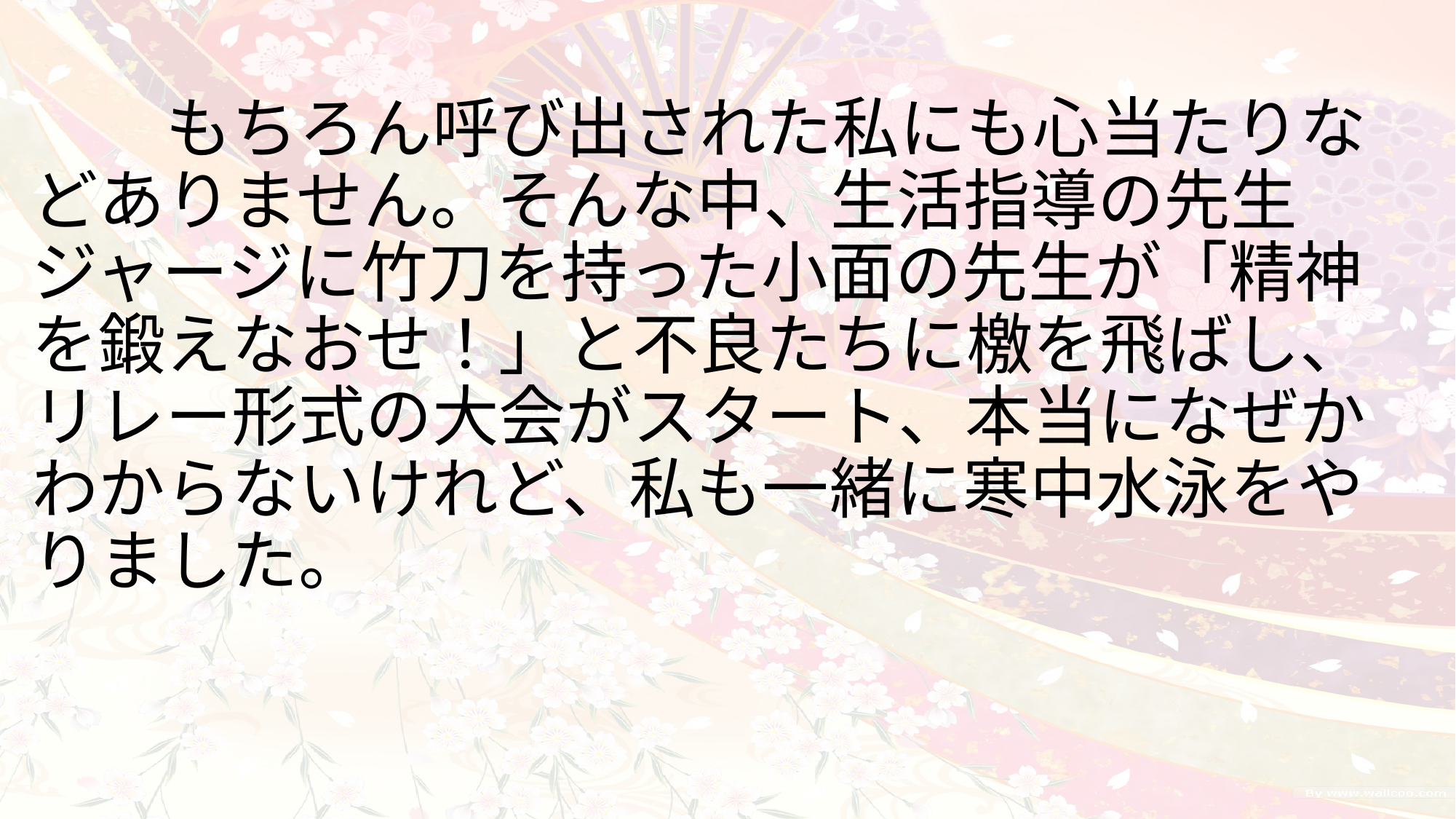

もちろん呼び出された私にも心当たりなどありません。そんな中、生活指導の先生ジャージに竹刀を持った小面の先生が「精神を鍛えなおせ！」と不良たちに檄を飛ばし、リレー形式の大会がスタート、本当になぜかわからないけれど、私も一緒に寒中水泳をやりました。